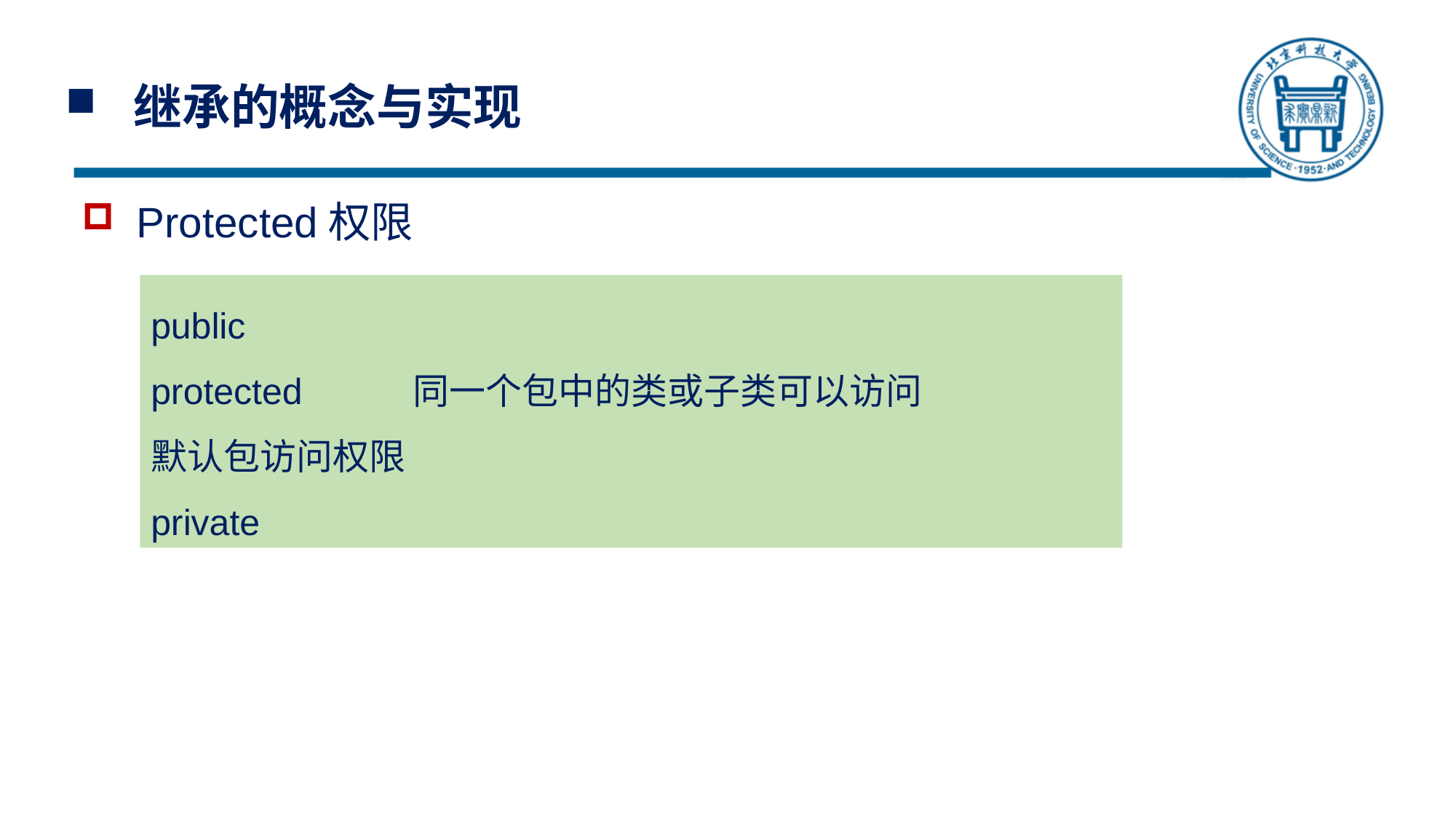

# 继承的概念与实现
Protected权限
public
protected          同一个包中的类或子类可以访问
默认包访问权限
private